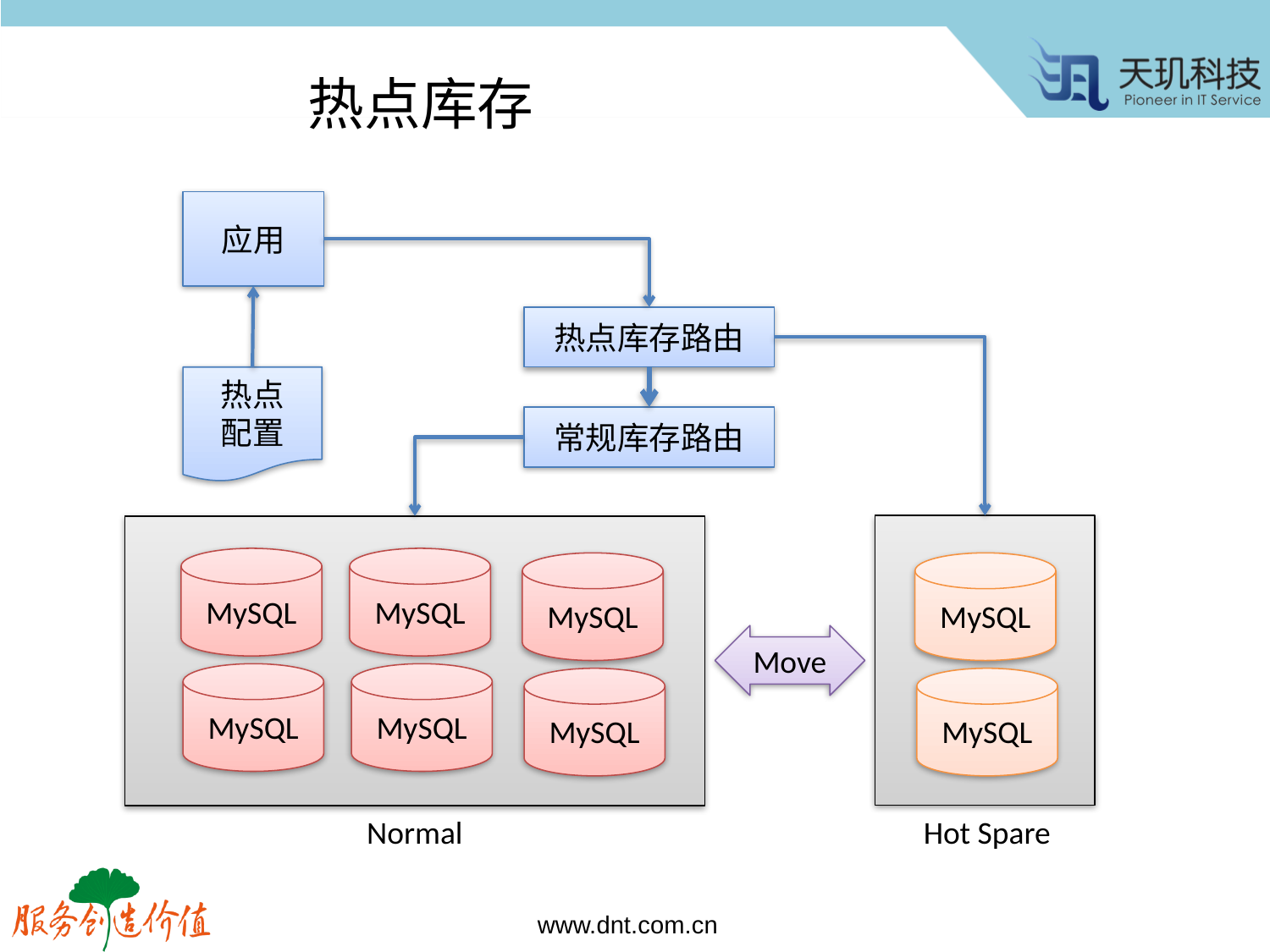

# 热点库存
应用
热点库存路由
热点
配置
常规库存路由

MySQL
MySQL
MySQL
MySQL
Move
MySQL
MySQL
MySQL
MySQL
Hot Spare
Normal